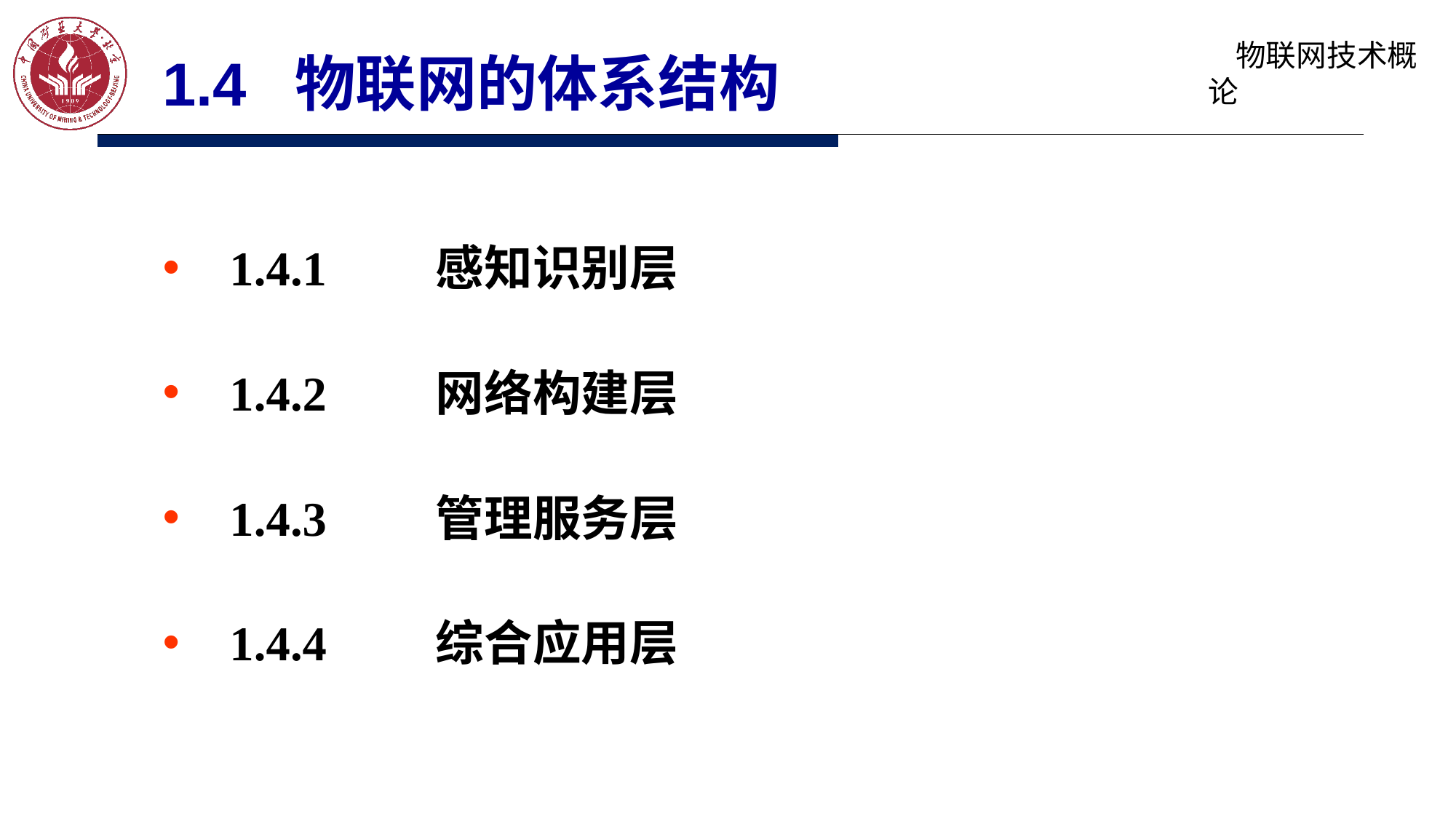

# 1.4  物联网的体系结构
 1.4.1	感知识别层

 1.4.2	网络构建层

 1.4.3	管理服务层

 1.4.4	综合应用层